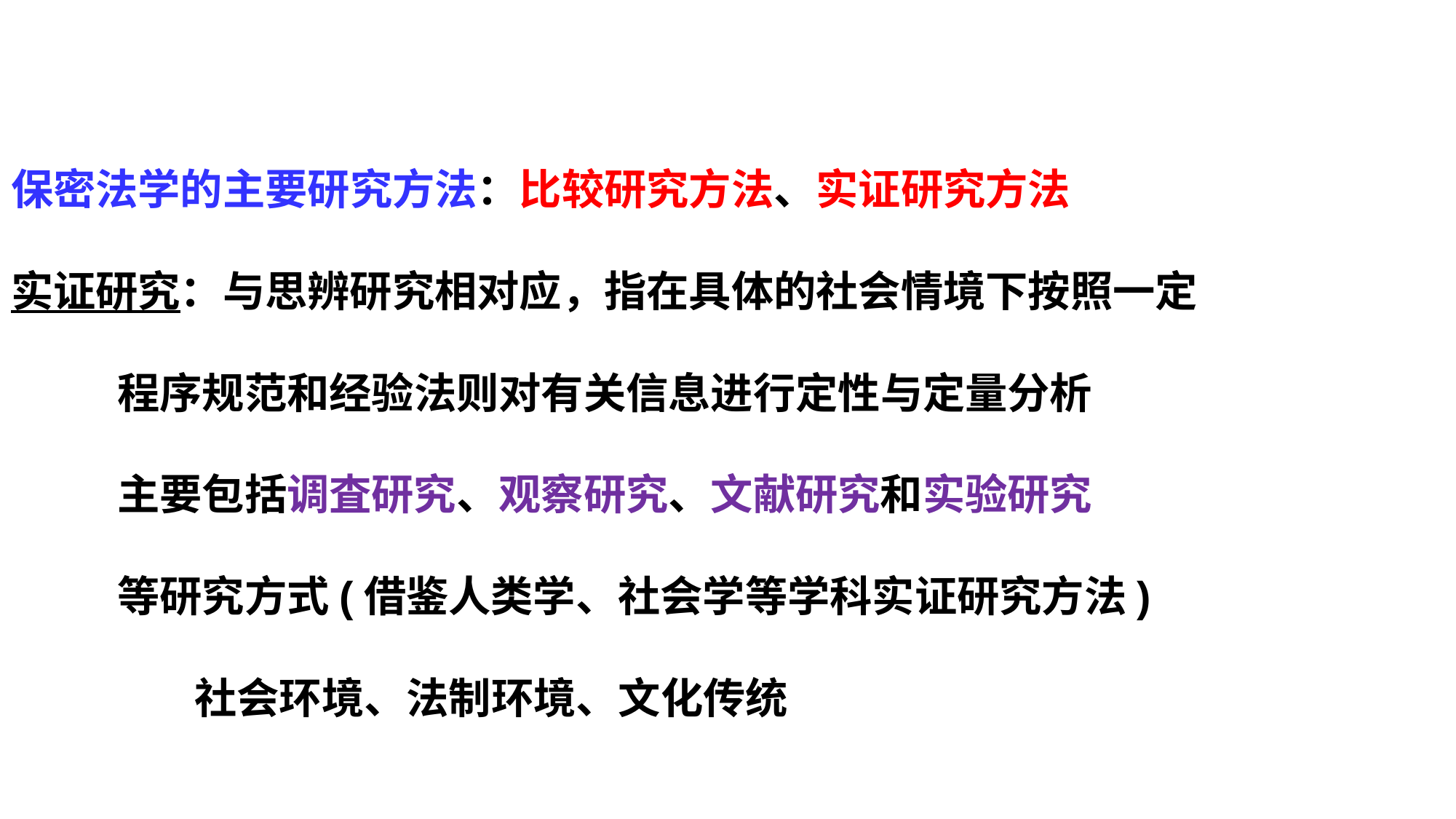

保密法学的主要研究方法：比较研究方法、实证研究方法
实证研究：与思辨研究相对应，指在具体的社会情境下按照一定
          程序规范和经验法则对有关信息进行定性与定量分析
          主要包括调査研究、观察研究、文献研究和实验研究
          等研究方式(借鉴人类学、社会学等学科实证研究方法)
                  社会环境、法制环境、文化传统